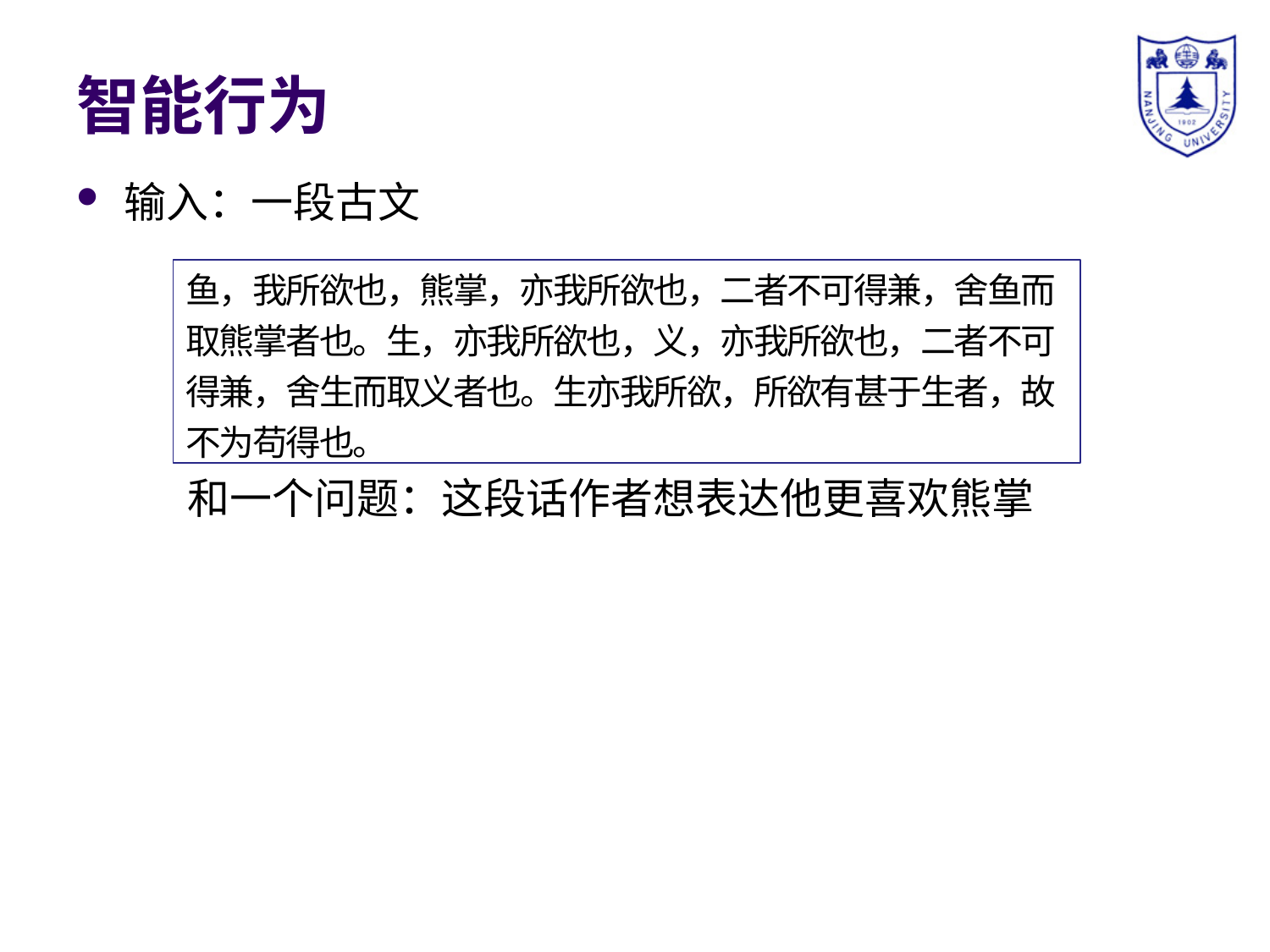

# 智能行为
输入：一段古文

和一个问题：这段话作者想表达他更喜欢熊掌

鱼，我所欲也，熊掌，亦我所欲也，二者不可得兼，舍鱼而取熊掌者也。生，亦我所欲也，义，亦我所欲也，二者不可得兼，舍生而取义者也。生亦我所欲，所欲有甚于生者，故不为苟得也。

38